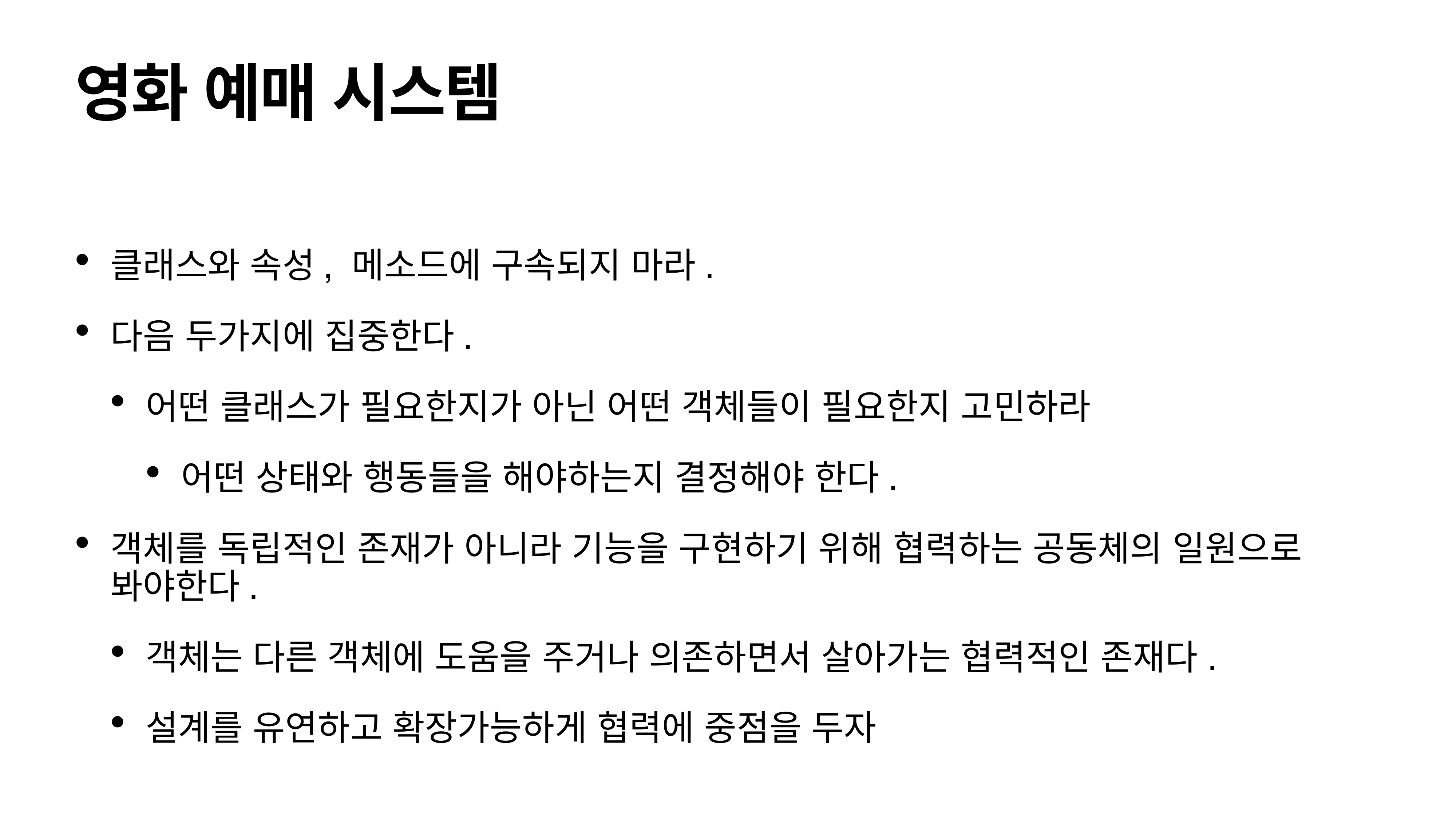

# 영화 예매 시스템
클래스와 속성, 메소드에 구속되지 마라.
다음 두가지에 집중한다.
어떤 클래스가 필요한지가 아닌 어떤 객체들이 필요한지 고민하라
어떤 상태와 행동들을 해야하는지 결정해야 한다.
객체를 독립적인 존재가 아니라 기능을 구현하기 위해 협력하는 공동체의 일원으로 봐야한다.
객체는 다른 객체에 도움을 주거나 의존하면서 살아가는 협력적인 존재다.
설계를 유연하고 확장가능하게 협력에 중점을 두자